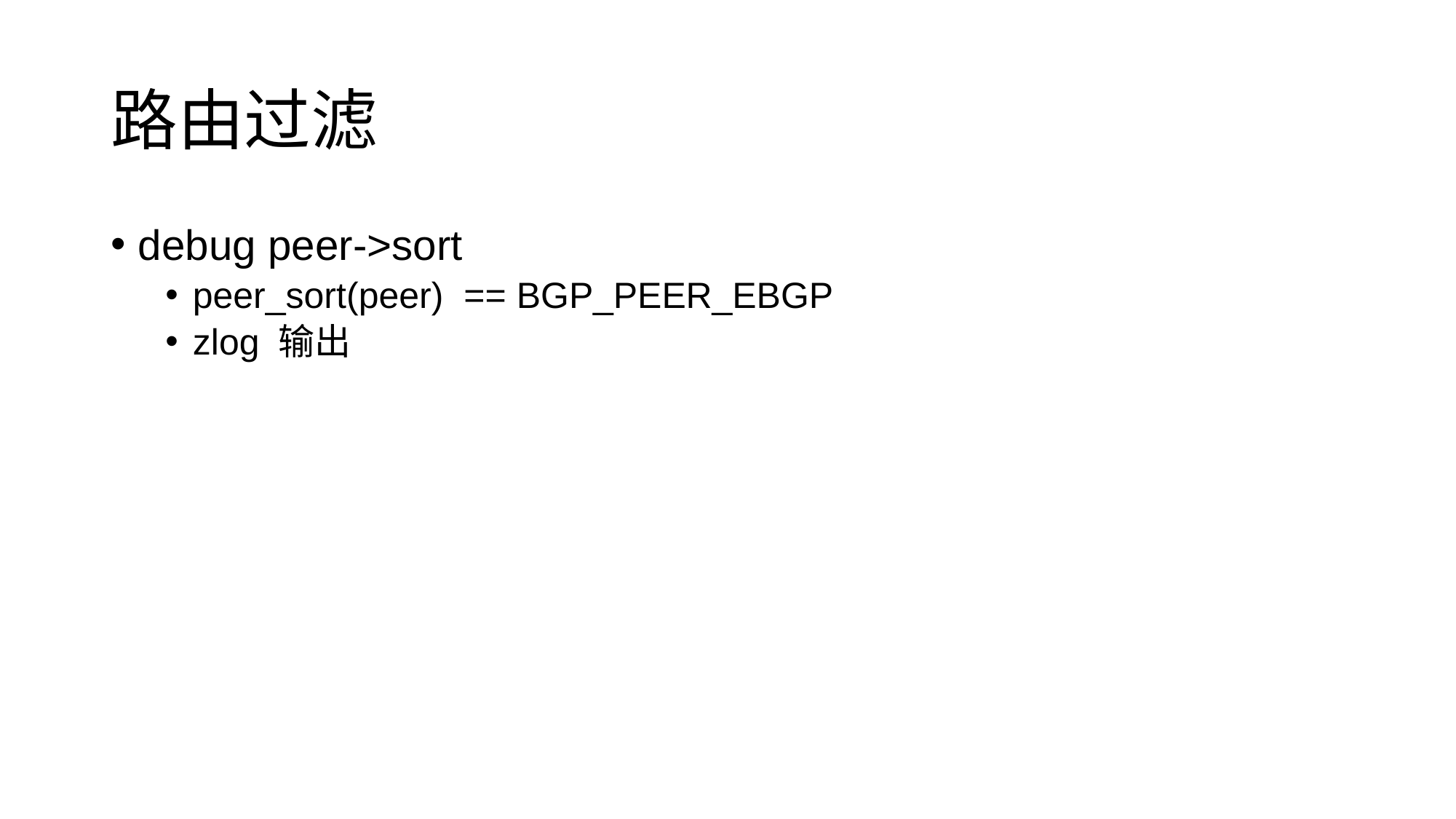

# 路由过滤
debug peer->sort
peer_sort(peer)  == BGP_PEER_EBGP
zlog 输出